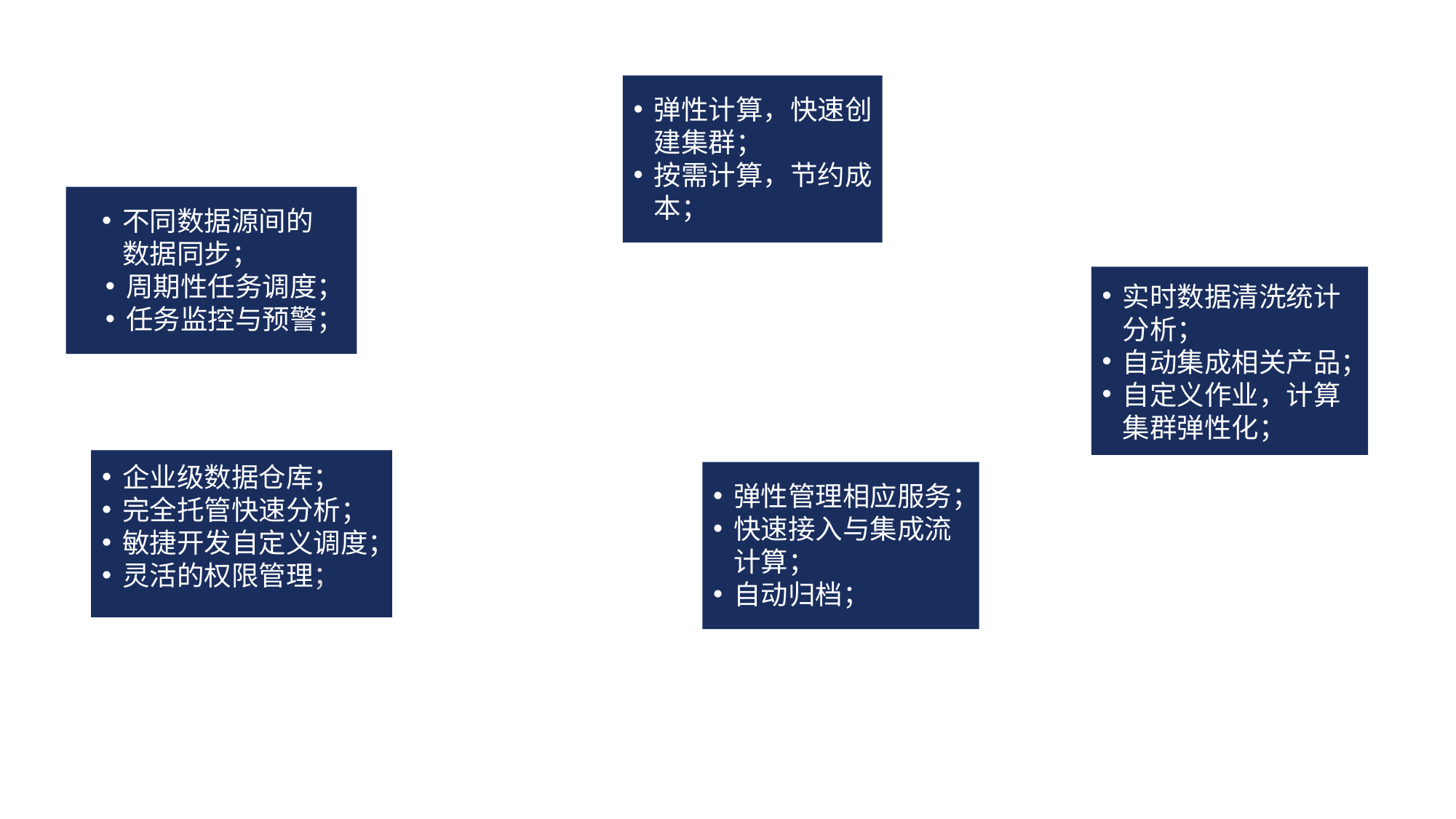

弹性计算，快速创建集群；
按需计算，节约成本；

不同数据源间的数据同步；
周期性任务调度；
任务监控与预警；

实时数据清洗统计分析；
自动集成相关产品；
自定义作业，计算集群弹性化；

企业级数据仓库；
完全托管快速分析；
敏捷开发自定义调度；
灵活的权限管理；

弹性管理相应服务；
快速接入与集成流计算；
自动归档；